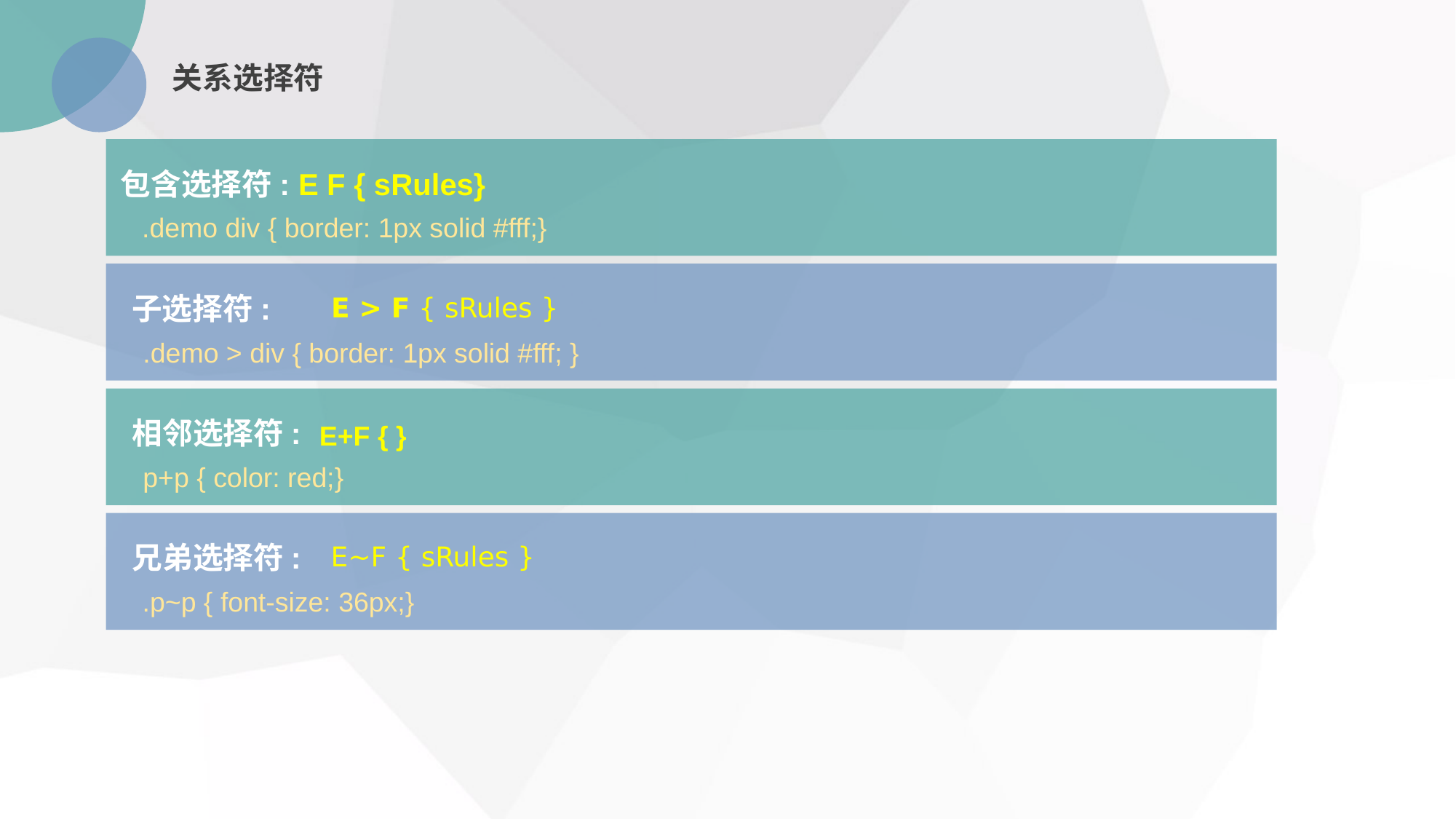

关系选择符

包含选择符: E F { sRules}
 .demo div { border: 1px solid #fff;}

子选择符:
E > F { sRules }
 .demo > div { border: 1px solid #fff; }

相邻选择符:
 p+p { color: red;}
E+F { }

兄弟选择符:
E~F { sRules }
 .p~p { font-size: 36px;}